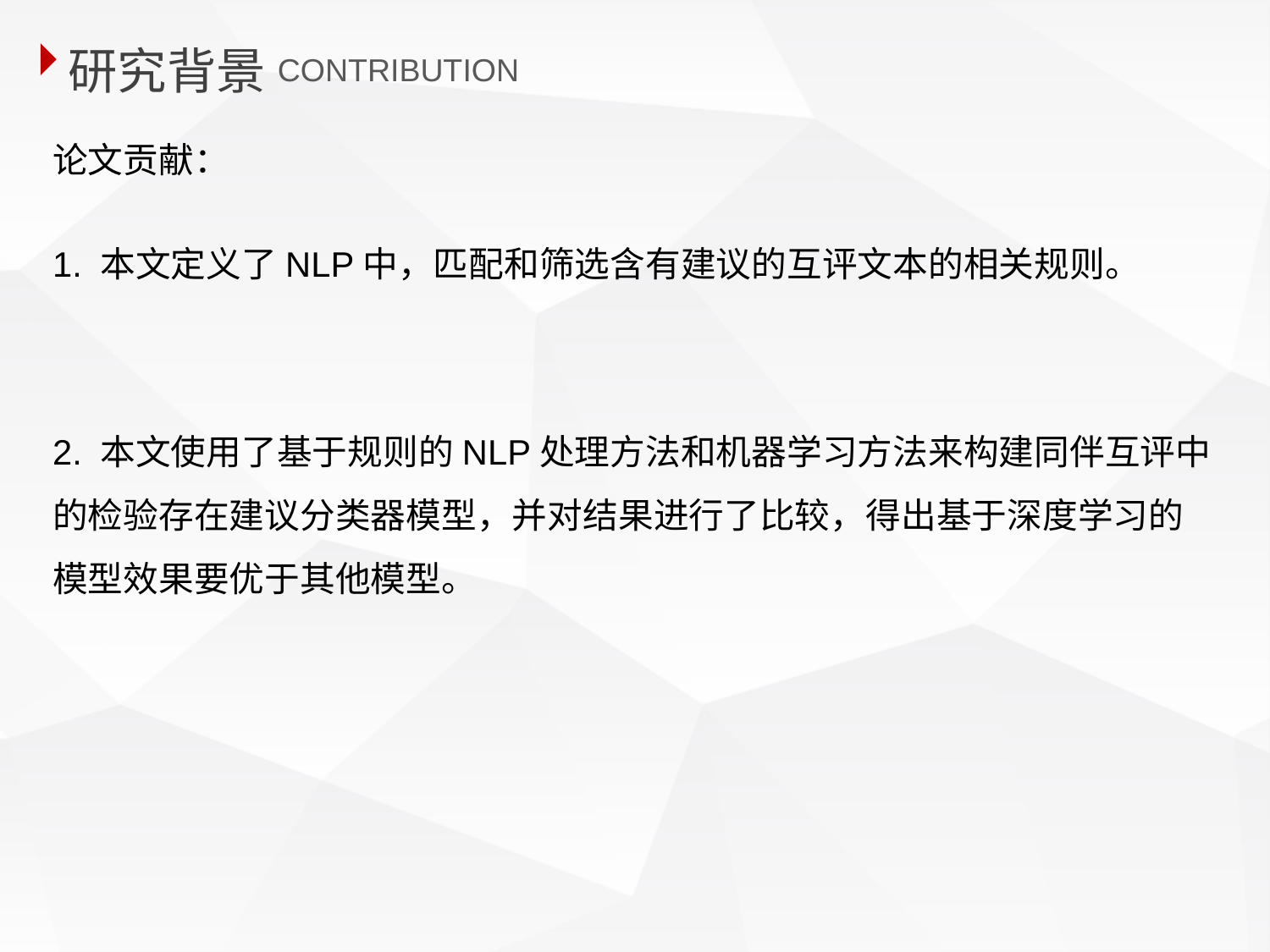

研究背景

 CONTRIBUTION
论文贡献：
1. 本文定义了NLP中，匹配和筛选含有建议的互评文本的相关规则。
2. 本文使用了基于规则的NLP处理方法和机器学习方法来构建同伴互评中的检验存在建议分类器模型，并对结果进行了比较，得出基于深度学习的模型效果要优于其他模型。